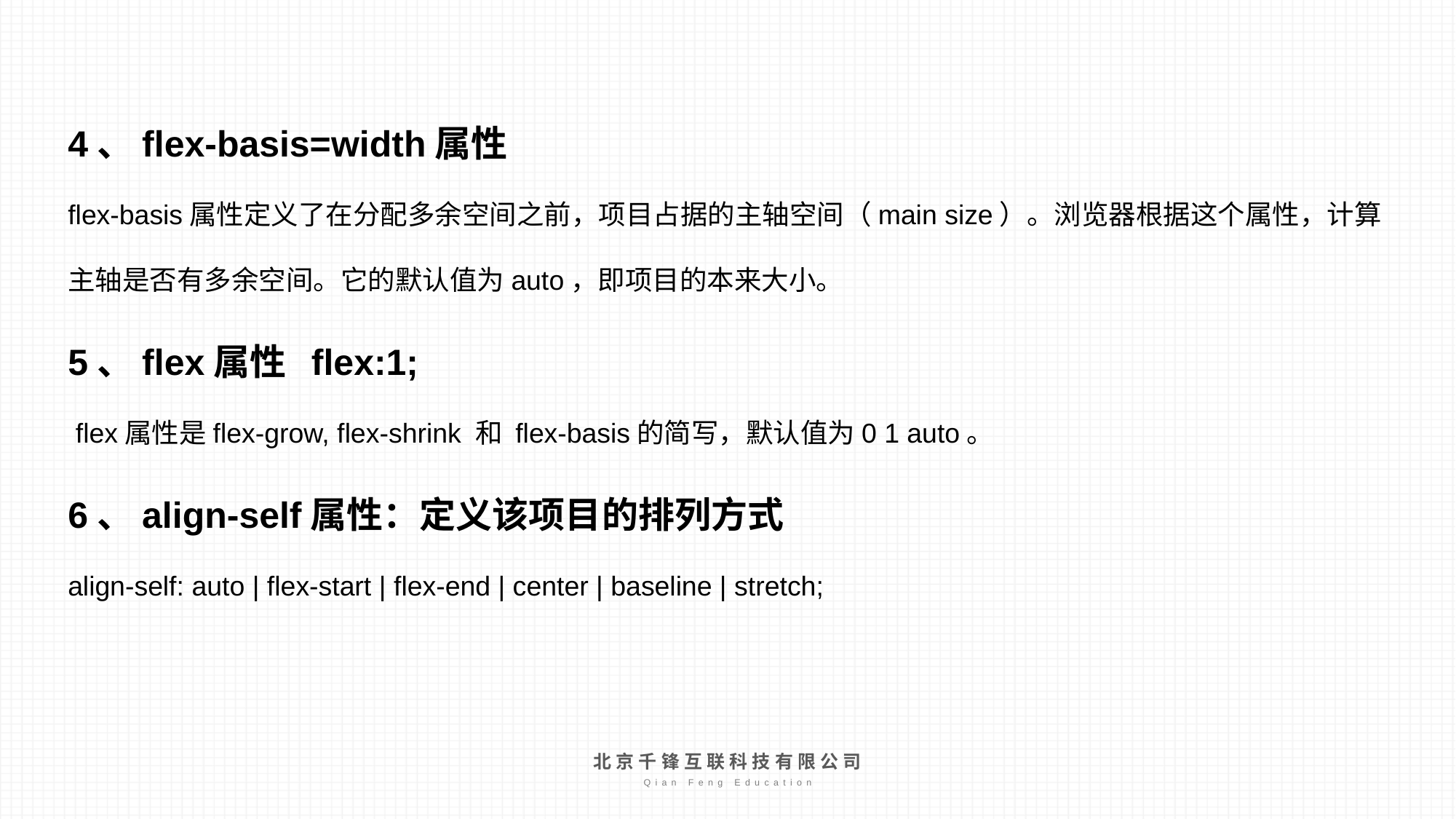

4、flex-basis=width属性
flex-basis属性定义了在分配多余空间之前，项目占据的主轴空间（main size）。浏览器根据这个属性，计算主轴是否有多余空间。它的默认值为auto，即项目的本来大小。
5、flex属性  flex:1;
 flex属性是flex-grow, flex-shrink 和 flex-basis的简写，默认值为0 1 auto。
6、align-self属性：定义该项目的排列方式
align-self: auto | flex-start | flex-end | center | baseline | stretch;
北京千锋互联科技有限公司
Qian Feng Education